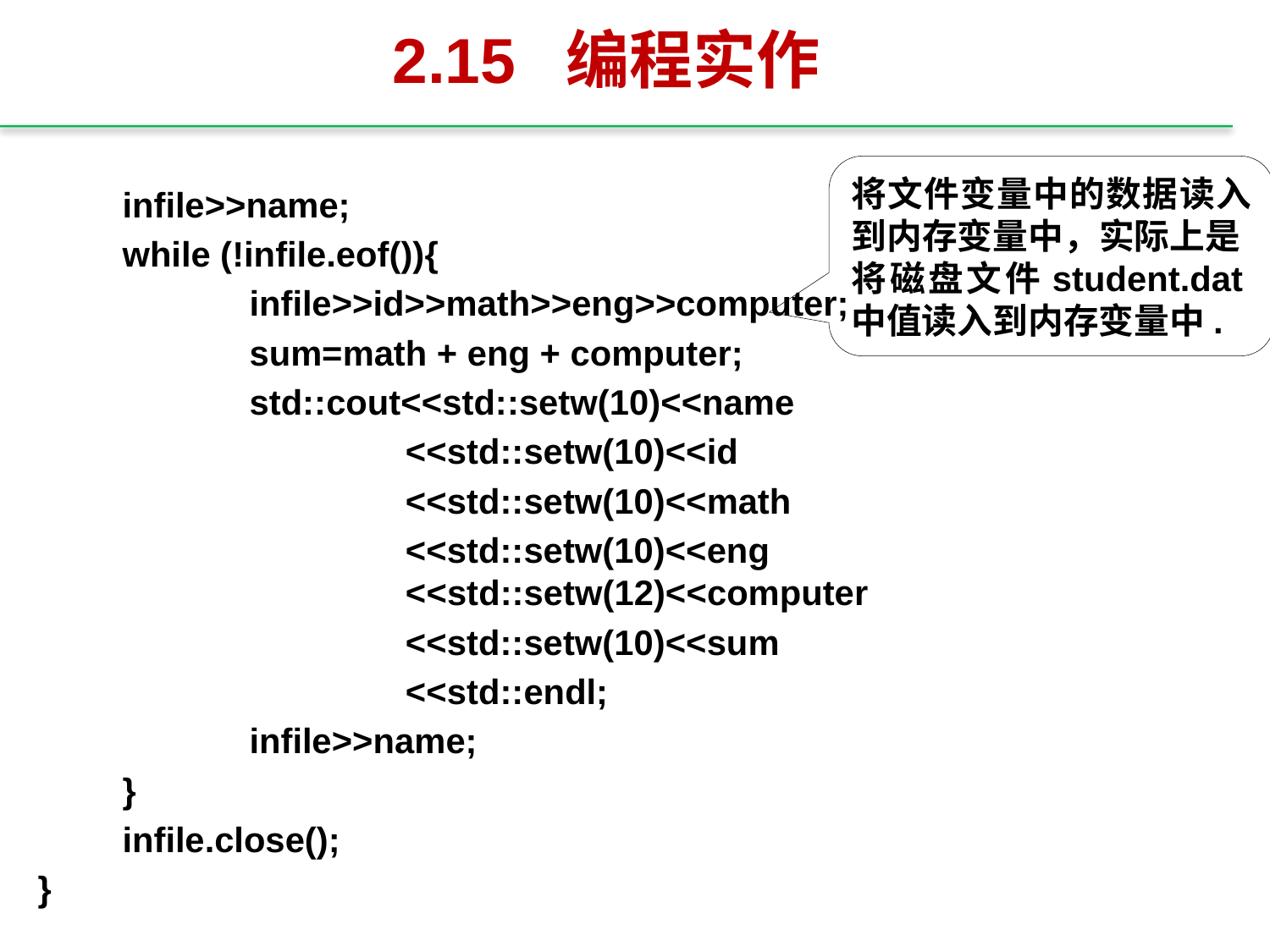

2.15  编程实作
将文件变量中的数据读入到内存变量中，实际上是
将磁盘文件student.dat中值读入到内存变量中.
	infile>>name;
	while (!infile.eof()){
		infile>>id>>math>>eng>>computer;
		sum=math + eng + computer;
		std::cout<<std::setw(10)<<name
			   <<std::setw(10)<<id
			   <<std::setw(10)<<math
			   <<std::setw(10)<<eng    					   <<std::setw(12)<<computer
                       	   <<std::setw(10)<<sum
			   <<std::endl;
		infile>>name;
	}
	infile.close();
}